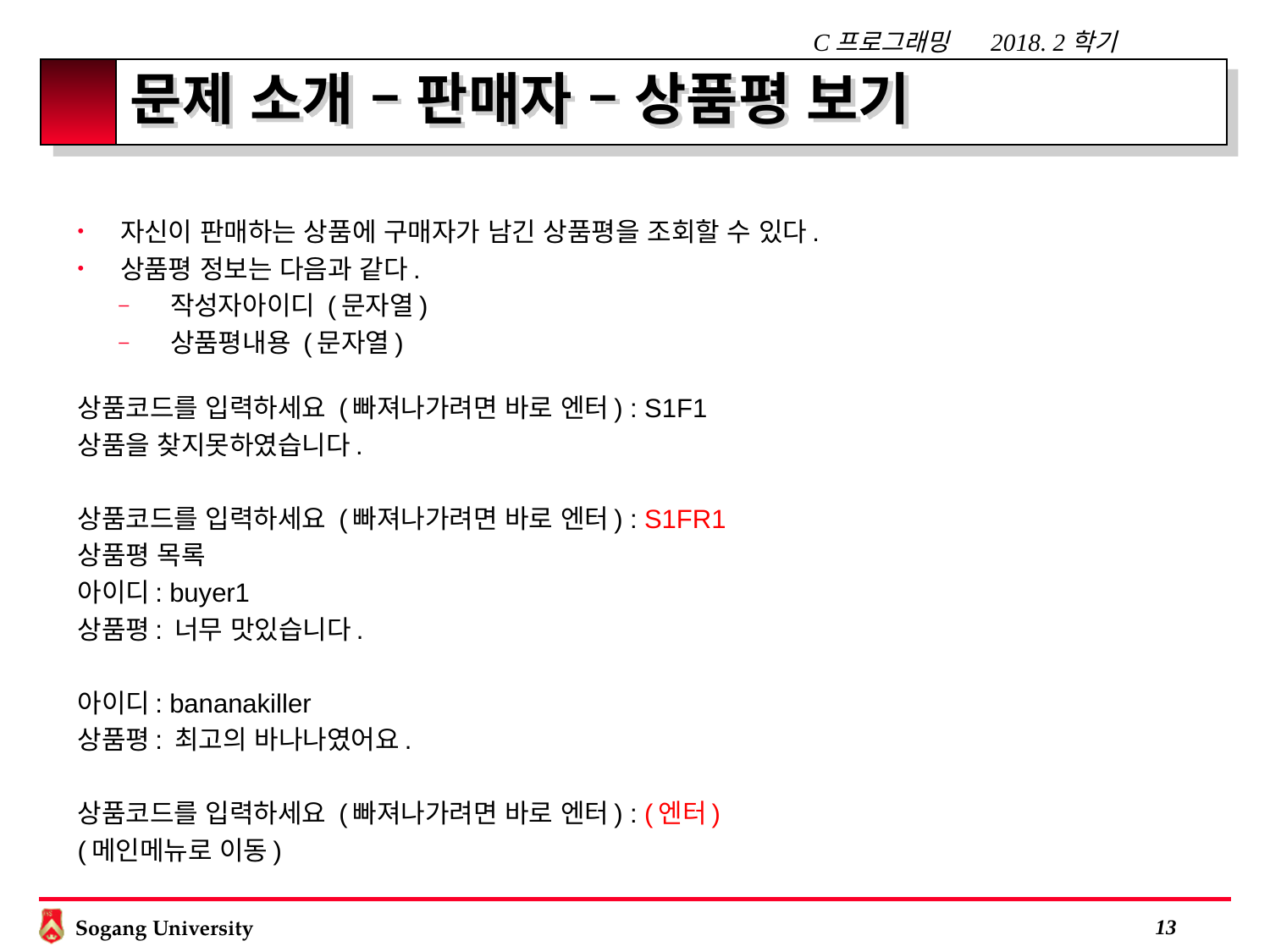

# 문제 소개 – 판매자 – 상품평 보기
자신이 판매하는 상품에 구매자가 남긴 상품평을 조회할 수 있다.
상품평 정보는 다음과 같다.
작성자아이디 (문자열)
상품평내용 (문자열)

상품코드를 입력하세요 (빠져나가려면 바로 엔터) : S1F1
상품을 찾지못하였습니다.

상품코드를 입력하세요 (빠져나가려면 바로 엔터) : S1FR1
상품평 목록
아이디: buyer1
상품평: 너무 맛있습니다.

아이디: bananakiller
상품평: 최고의 바나나였어요.

상품코드를 입력하세요 (빠져나가려면 바로 엔터) : (엔터)
(메인메뉴로 이동)

 13